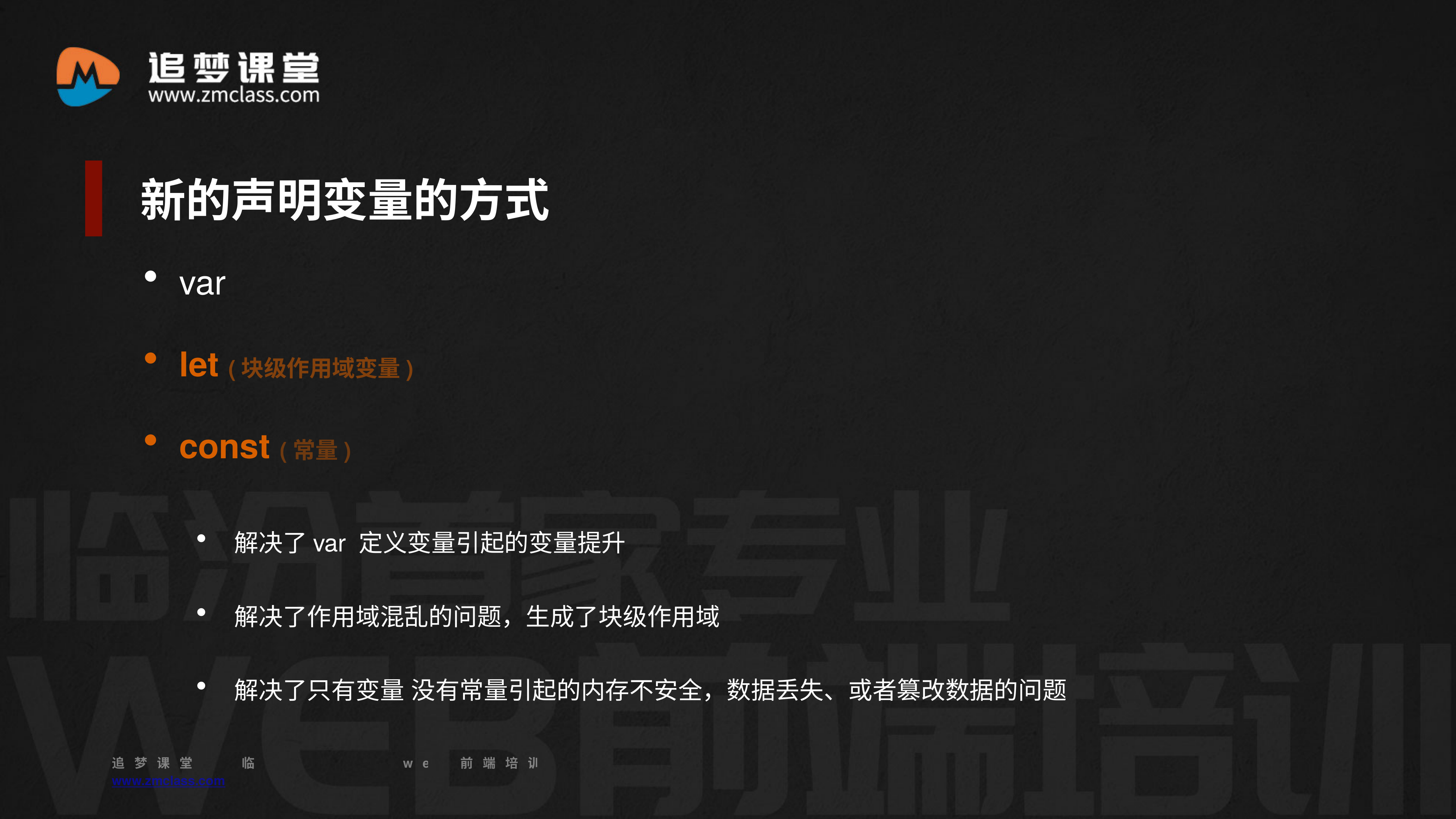

新的声明变量的方式
var

let (块级作用域变量)

const (常量)
解决了var 定义变量引起的变量提升
解决了作用域混乱的问题，生成了块级作用域
解决了只有变量 没有常量引起的内存不安全，数据丢失、或者篡改数据的问题
追梦课堂   临汾首家专业的web前端培训机构                                                          www.zmclass.com
4